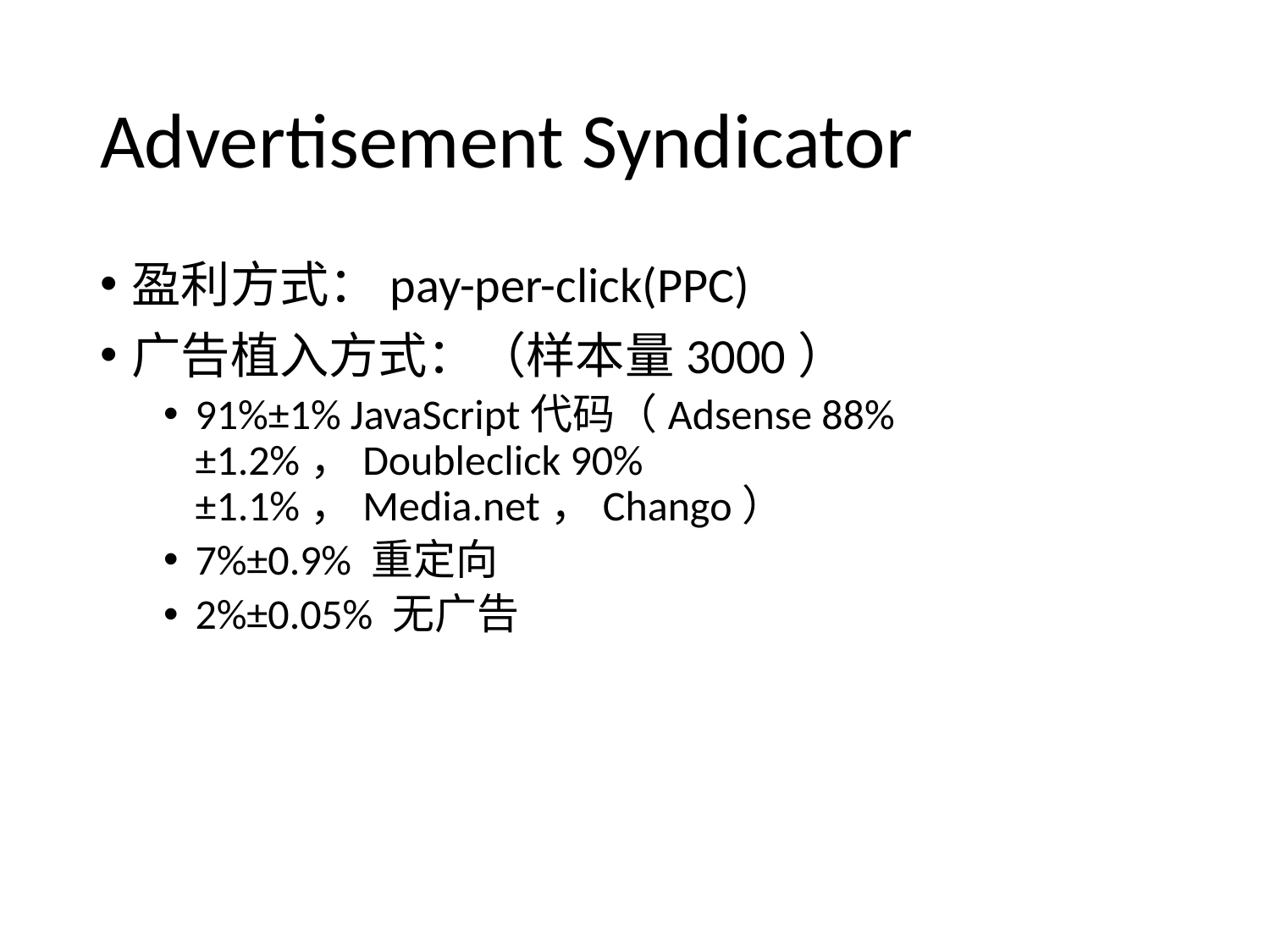

# Advertisement Syndicator
盈利方式：pay-per-click(PPC)
广告植入方式：（样本量3000）
91%±1% JavaScript代码（Adsense 88%±1.2%，Doubleclick 90%±1.1%，Media.net，Chango）
7%±0.9% 重定向
2%±0.05% 无广告